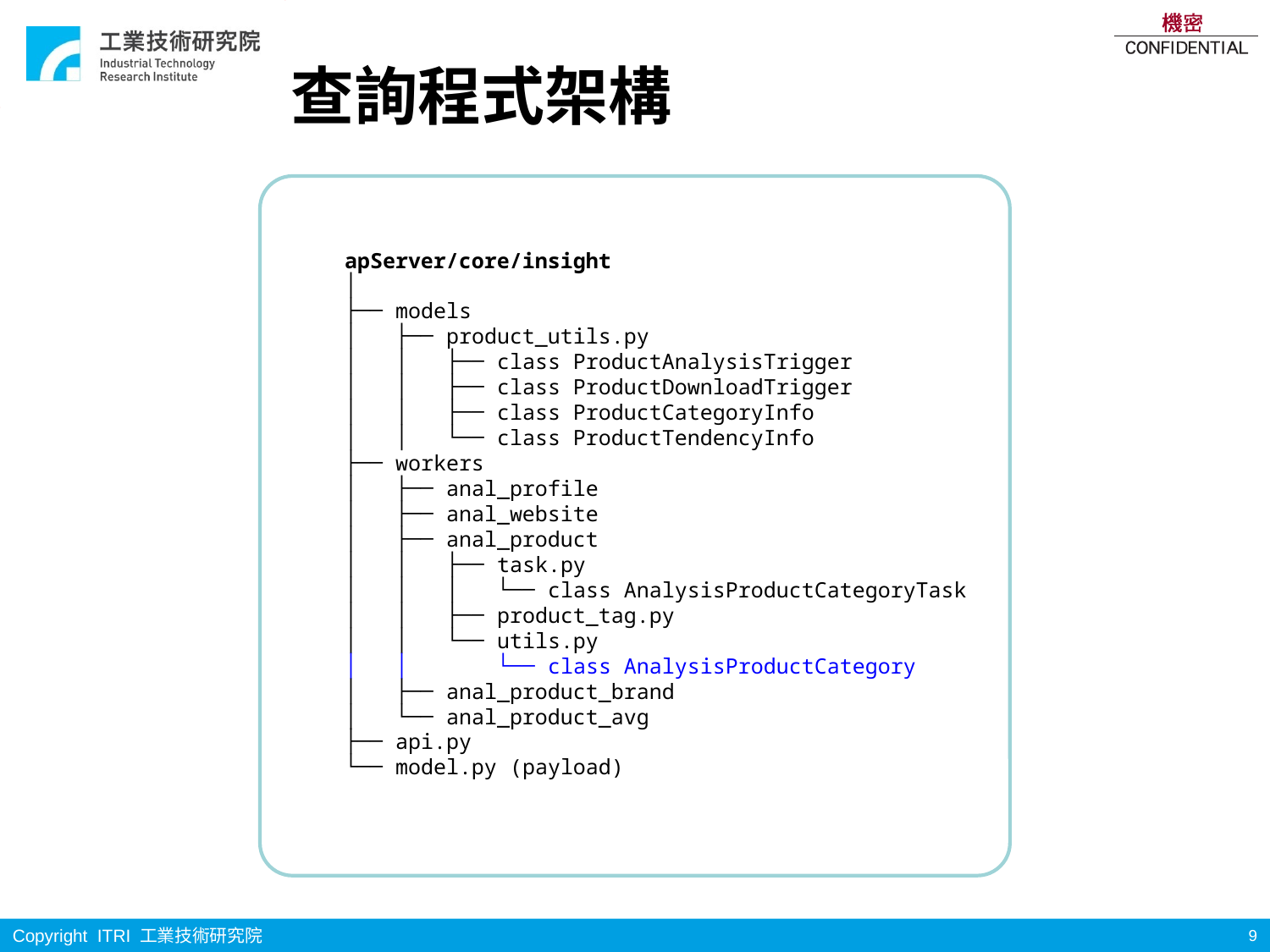

# 查詢程式架構
apServer/core/insight
│
├── models
│   ├── product_utils.py
│   │   ├── class ProductAnalysisTrigger
│   │   ├── class ProductDownloadTrigger
│   │   ├── class ProductCategoryInfo
│   │   └── class ProductTendencyInfo
├── workers
│   ├── anal_profile
│   ├── anal_website
│   ├── anal_product
│   │   ├── task.py
│   │   │   └── class AnalysisProductCategoryTask
│   │   ├── product_tag.py
│   │   └── utils.py
│   │       └── class AnalysisProductCategory
│   ├── anal_product_brand
│   └── anal_product_avg
├── api.py
└── model.py (payload)

9